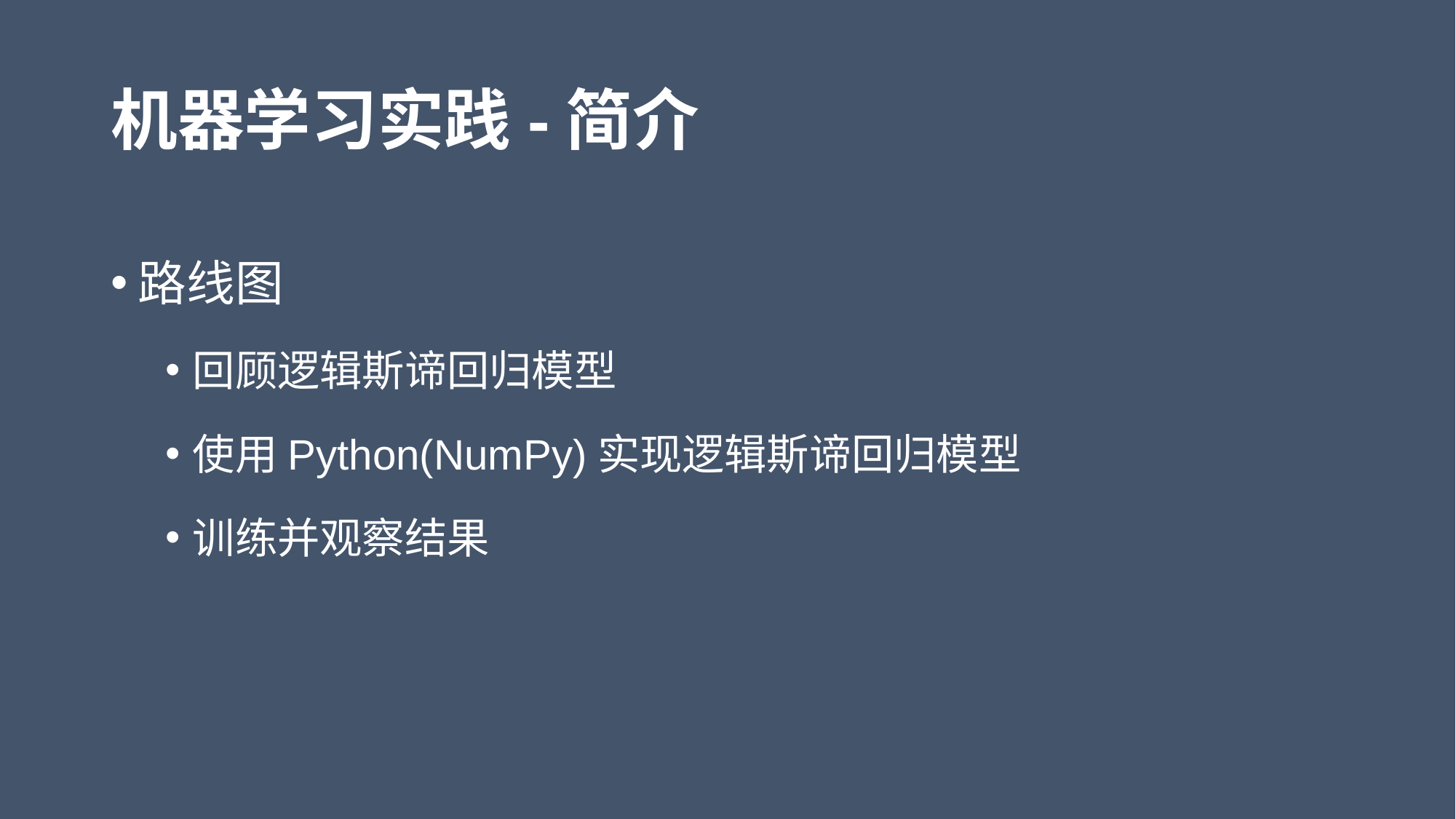

# 机器学习实践-简介
路线图
回顾逻辑斯谛回归模型
使用Python(NumPy)实现逻辑斯谛回归模型
训练并观察结果